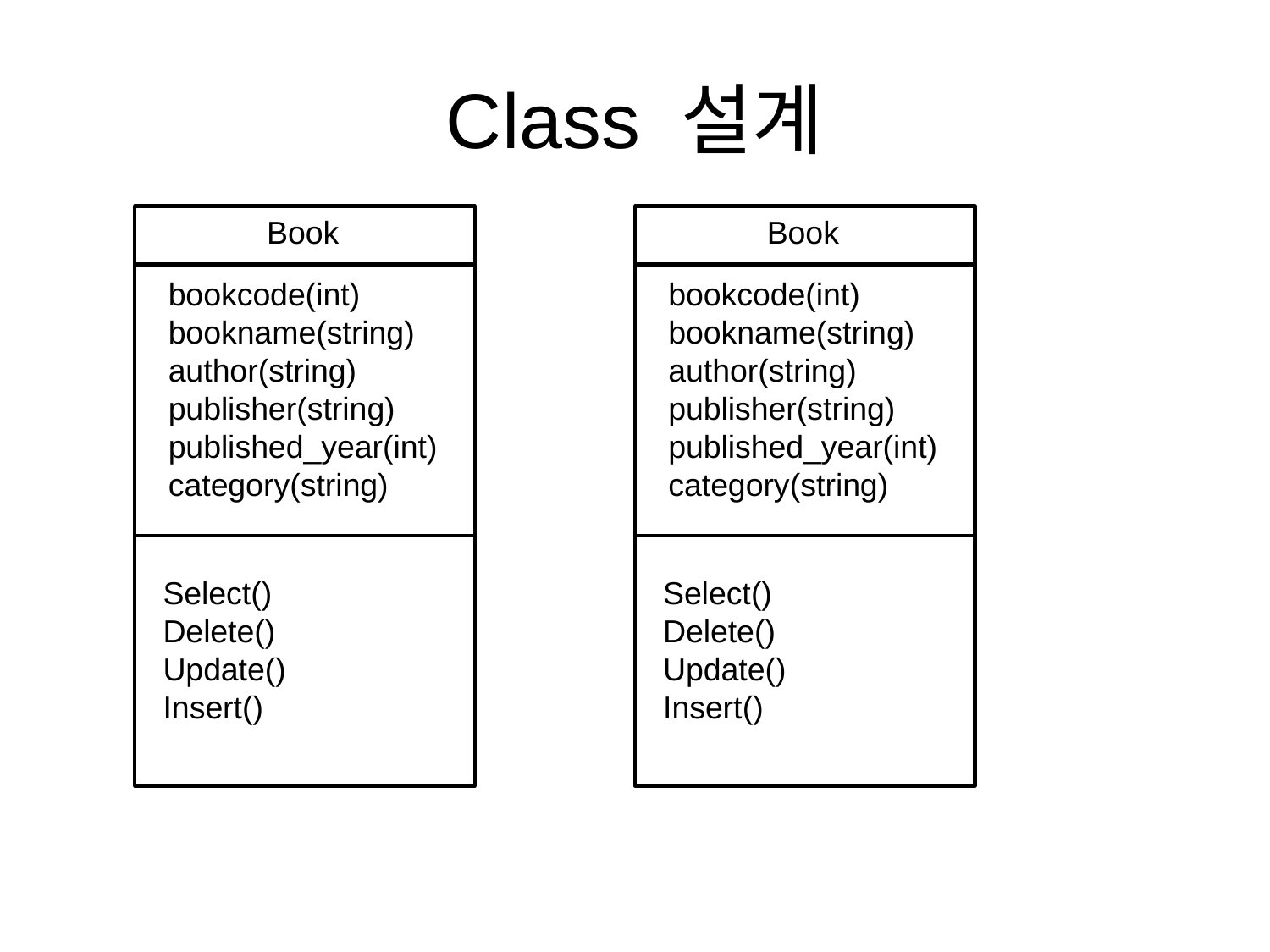

# Class 설계

Book

Book
bookcode(int)
bookname(string)
author(string)
publisher(string)
published_year(int)
category(string)

bookcode(int)
bookname(string)
author(string)
publisher(string)
published_year(int)
category(string)

Select()
Delete()
Update()
Insert()
Select()
Delete()
Update()
Insert()